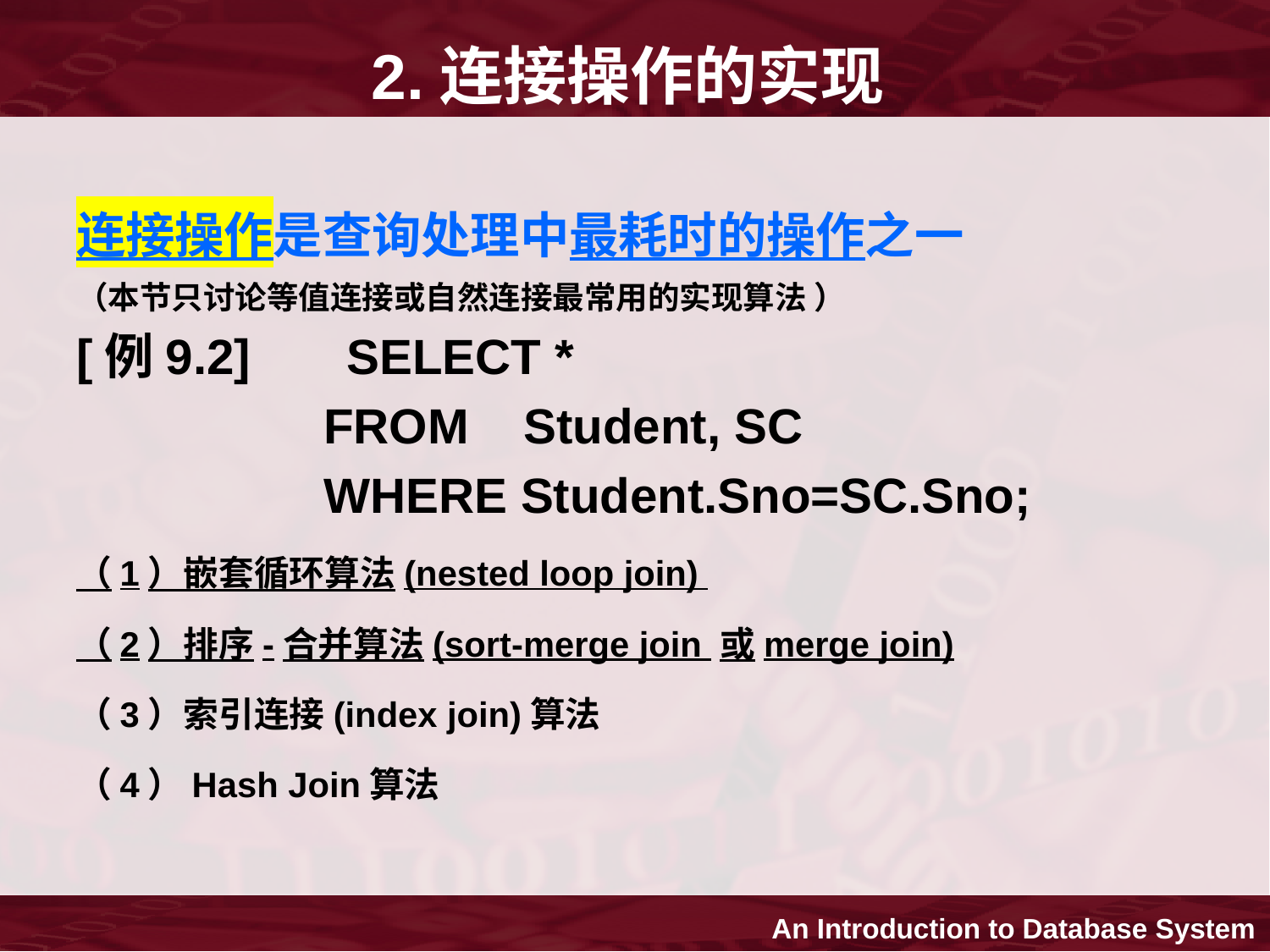

# 2.连接操作的实现
连接操作是查询处理中最耗时的操作之一
（本节只讨论等值连接或自然连接最常用的实现算法 ）
[例9.2]       SELECT *
                  FROM    Student, SC
                  WHERE Student.Sno=SC.Sno;
（1）嵌套循环算法(nested loop join)
（2）排序-合并算法(sort-merge join 或merge join)
（3）索引连接(index join)算法
（4）Hash Join算法